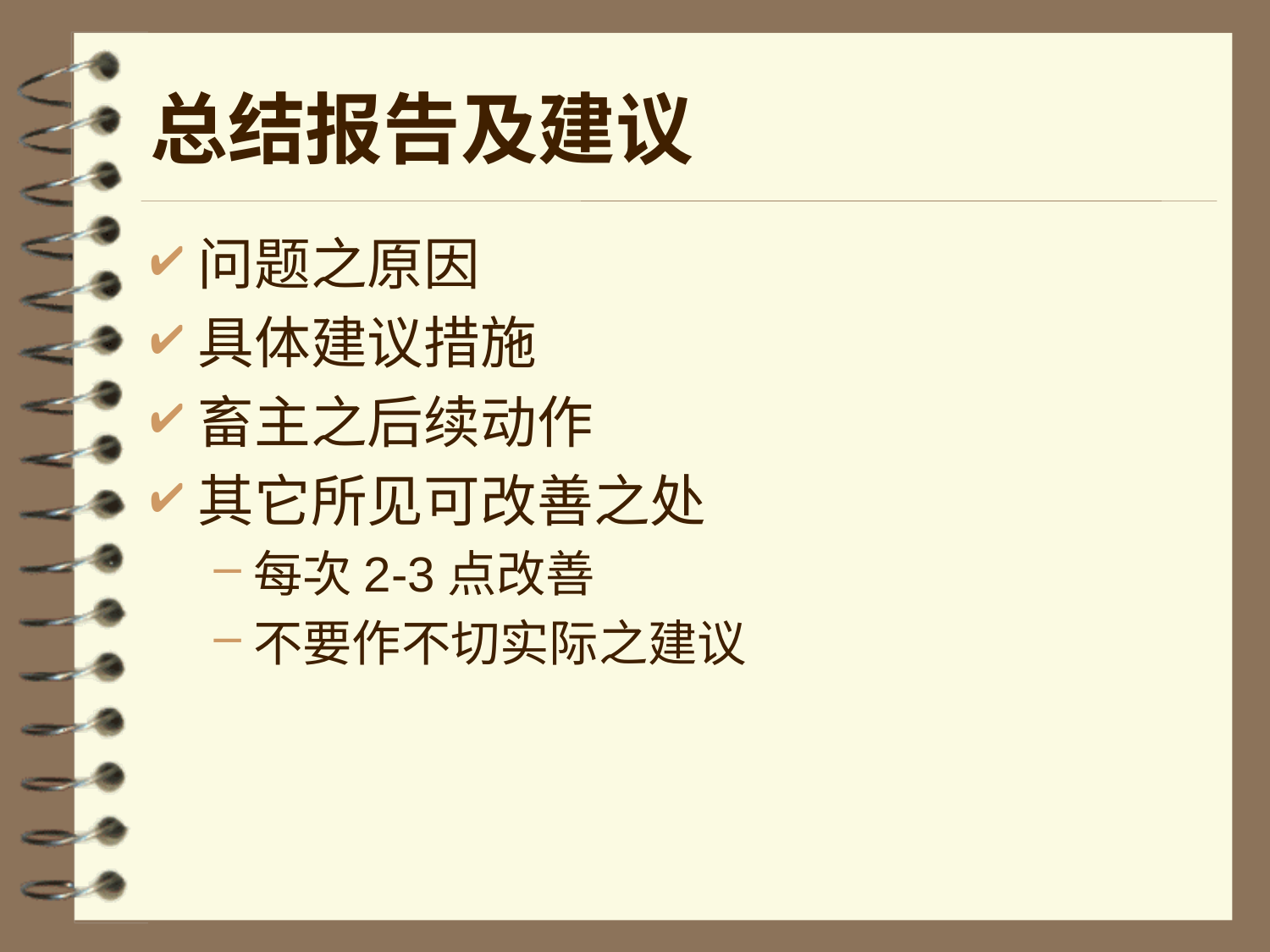

# 总结报告及建议
问题之原因
具体建议措施
畜主之后续动作
其它所见可改善之处
每次2-3点改善
不要作不切实际之建议